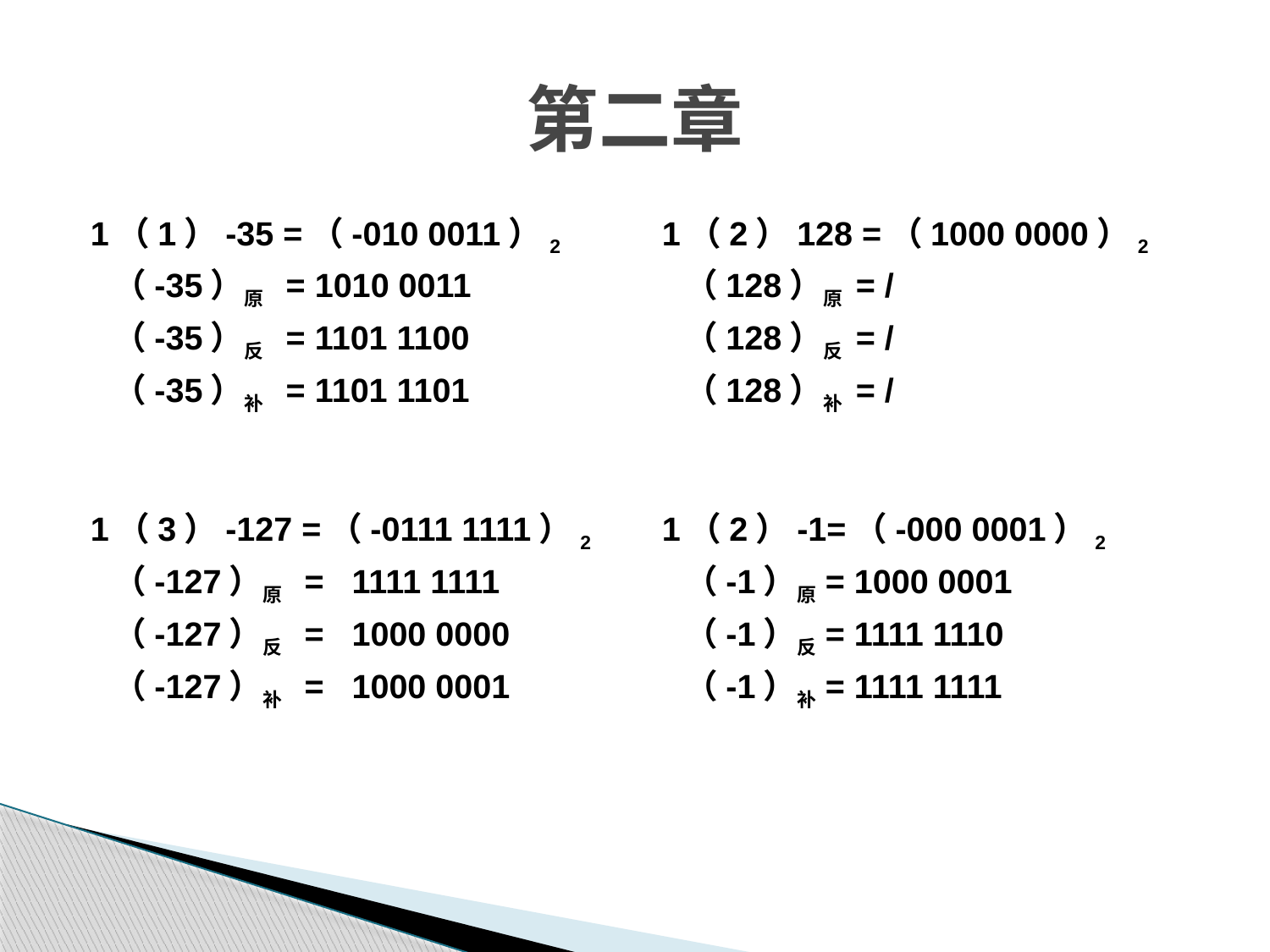

# 第二章
1（2）128 =（1000 0000）2
  （128）原  = /
  （128）反  = /
  （128）补  = /

1（1）-35 =（-010 0011）2
  （-35）原    = 1010 0011
  （-35）反    = 1101 1100
  （-35）补    = 1101 1101

1（2）-1=（-000 0001）2
  （-1）原 = 1000 0001
  （-1）反 = 1111 1110
  （-1）补 = 1111 1111

1（3）-127 =（-0111 1111）2
  （-127）原    =   1111 1111
  （-127）反    =   1000 0000
  （-127）补    =   1000 0001